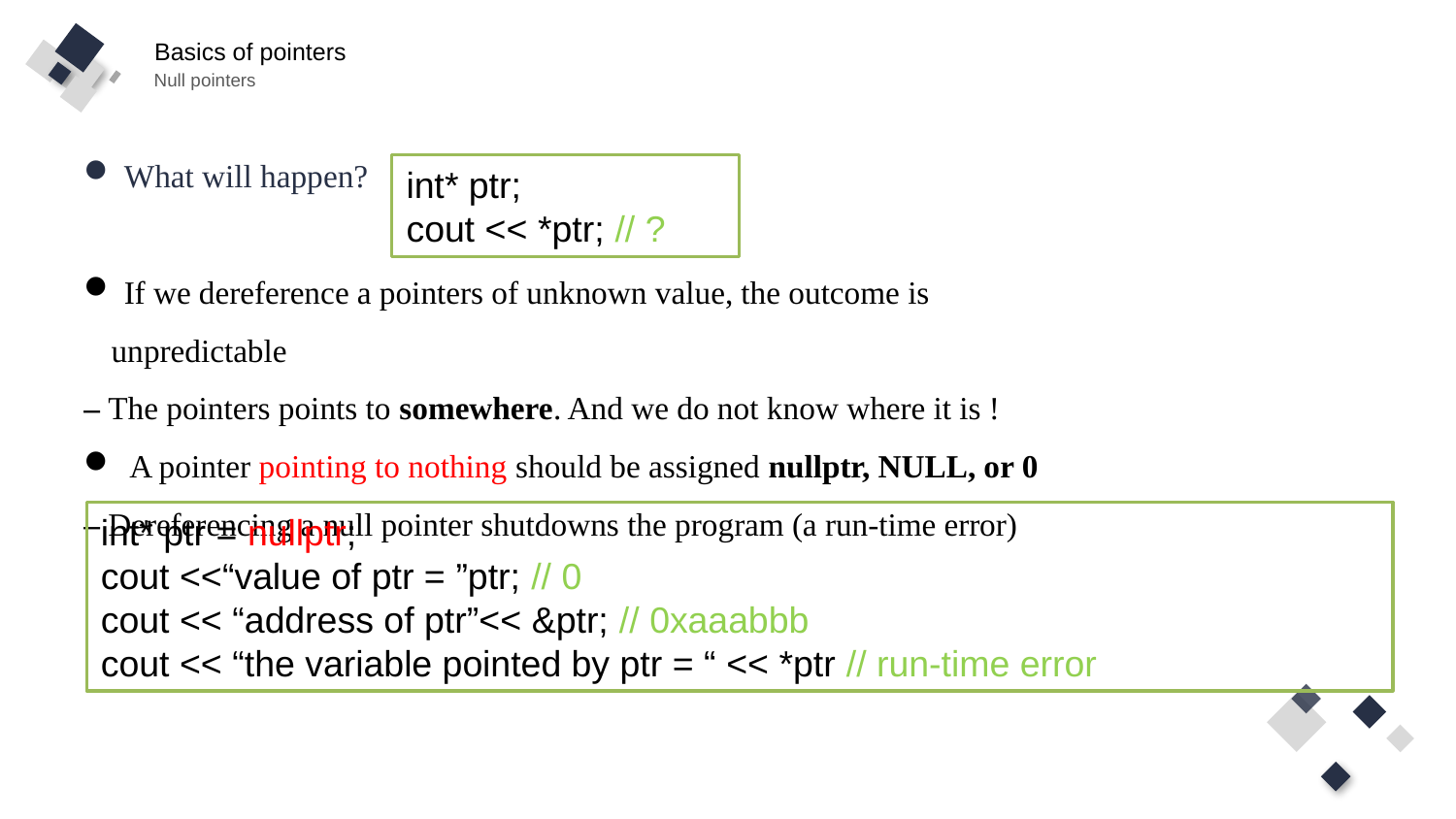

Basics of pointers

Null pointers
 What will happen?

 If we dereference a pointers of unknown value, the outcome is unpredictable
– The pointers points to somewhere. And we do not know where it is !
A pointer pointing to nothing should be assigned nullptr, NULL, or 0
– Dereferencing a null pointer shutdowns the program (a run-time error)

int* ptr;
cout << *ptr; // ?
标题内	容

int* ptr = nullptr;
cout <<“value of ptr = ”ptr; // 0
cout << “address of ptr”<< &ptr; // 0xaaabbb
cout << “the variable pointed by ptr = “ << *ptr // run-time error
标题内	容
单击此处添加文字阐述，添加简短问题说明文字